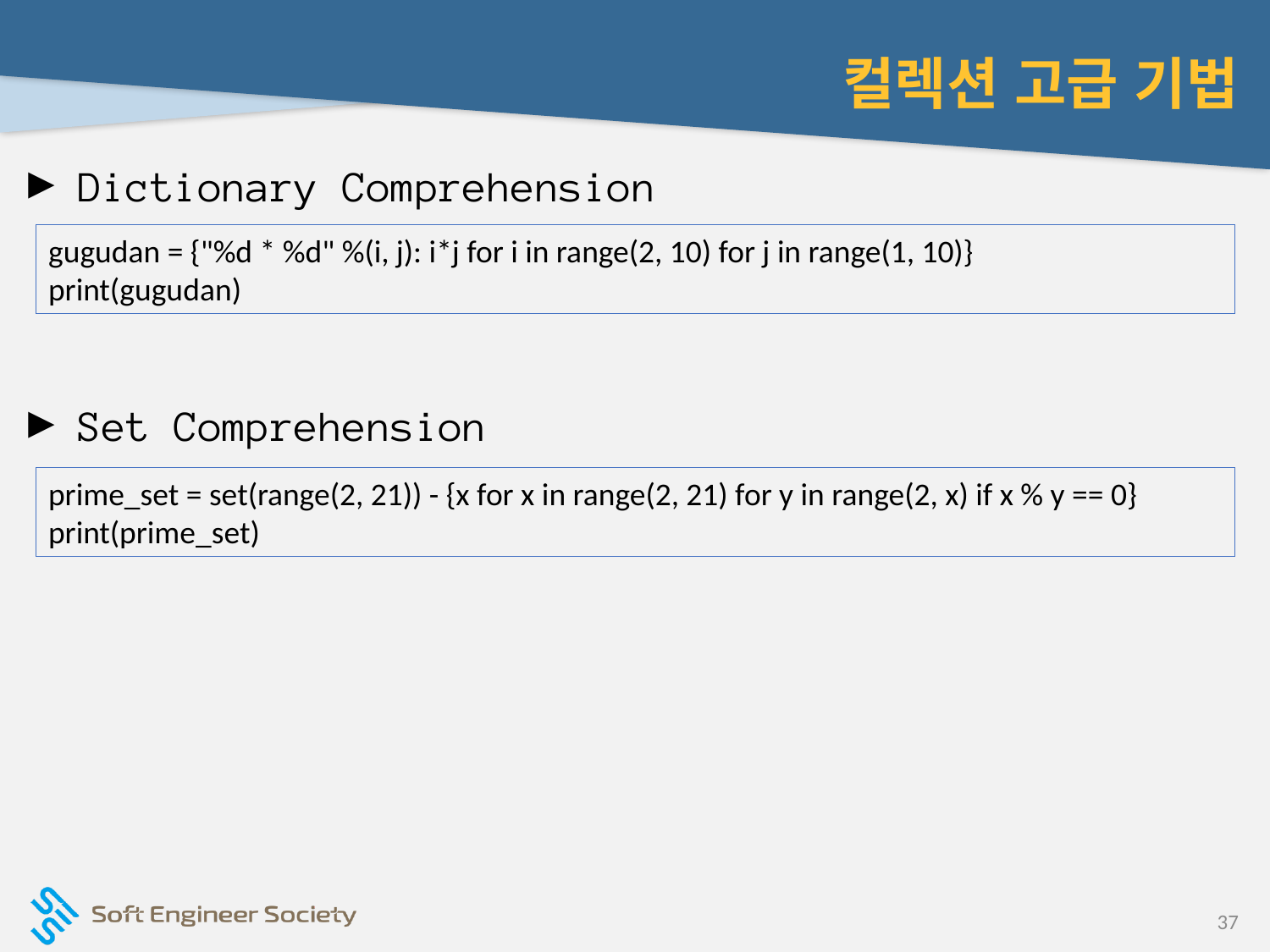

# 컬렉션 고급 기법
Dictionary Comprehension

Set Comprehension
gugudan = {"%d * %d" %(i, j): i*j for i in range(2, 10) for j in range(1, 10)}
print(gugudan)
prime_set = set(range(2, 21)) - {x for x in range(2, 21) for y in range(2, x) if x % y == 0}
print(prime_set)
37